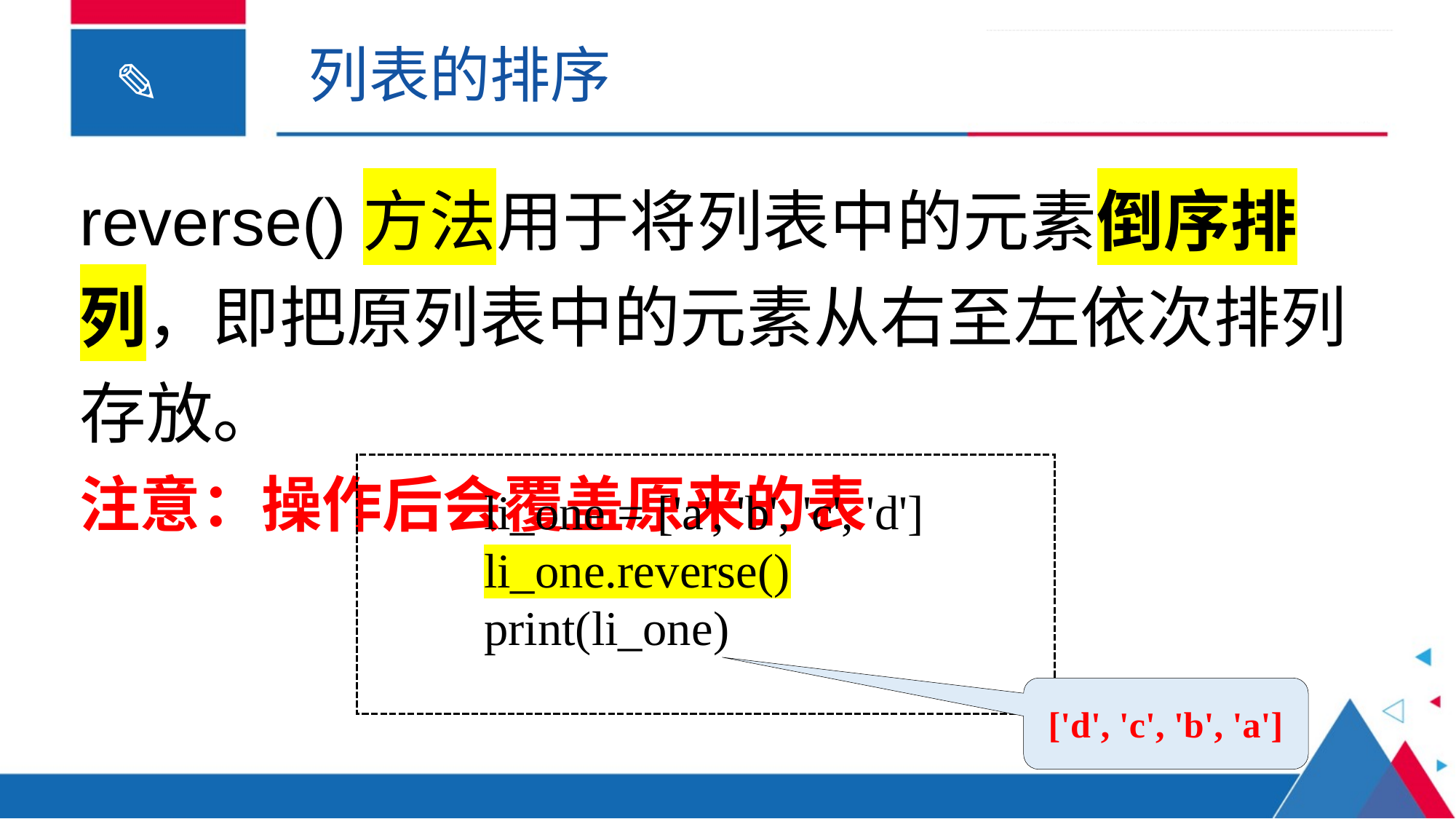

列表的排序
reverse()方法用于将列表中的元素倒序排列，即把原列表中的元素从右至左依次排列存放。
注意：操作后会覆盖原来的表

['d', 'c', 'b', 'a']
li_one = ['a', 'b', 'c', 'd']
li_one.reverse()
print(li_one)